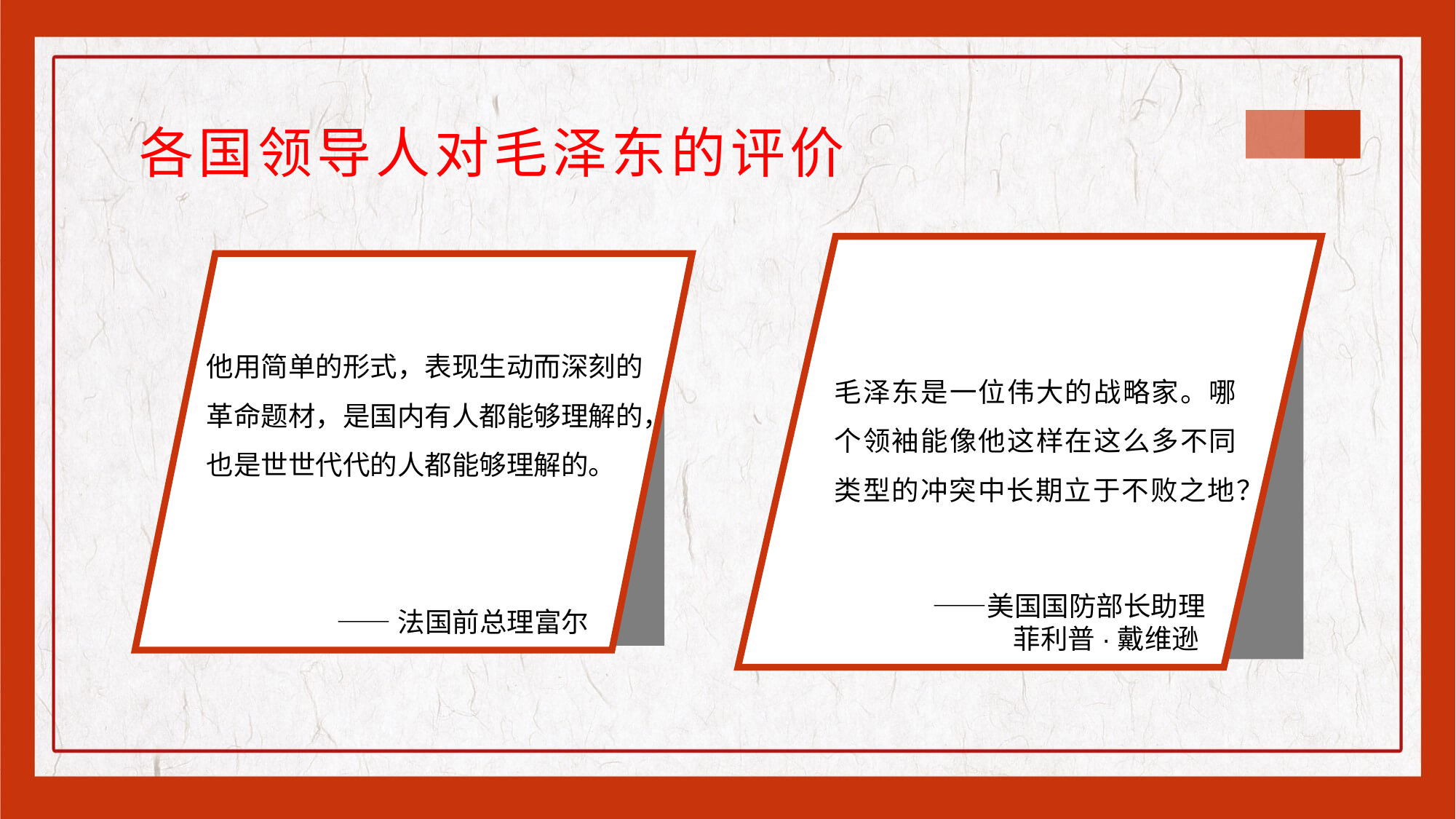

各国领导人对毛泽东的评价

他用简单的形式，表现生动而深刻的革命题材，是国内有人都能够理解的，也是世世代代的人都能够理解的。

毛泽东是一位伟大的战略家。哪个领袖能像他这样在这么多不同类型的冲突中长期立于不败之地？
——法国前总理富尔
　　——美国国防部长助理
菲利普·戴维逊